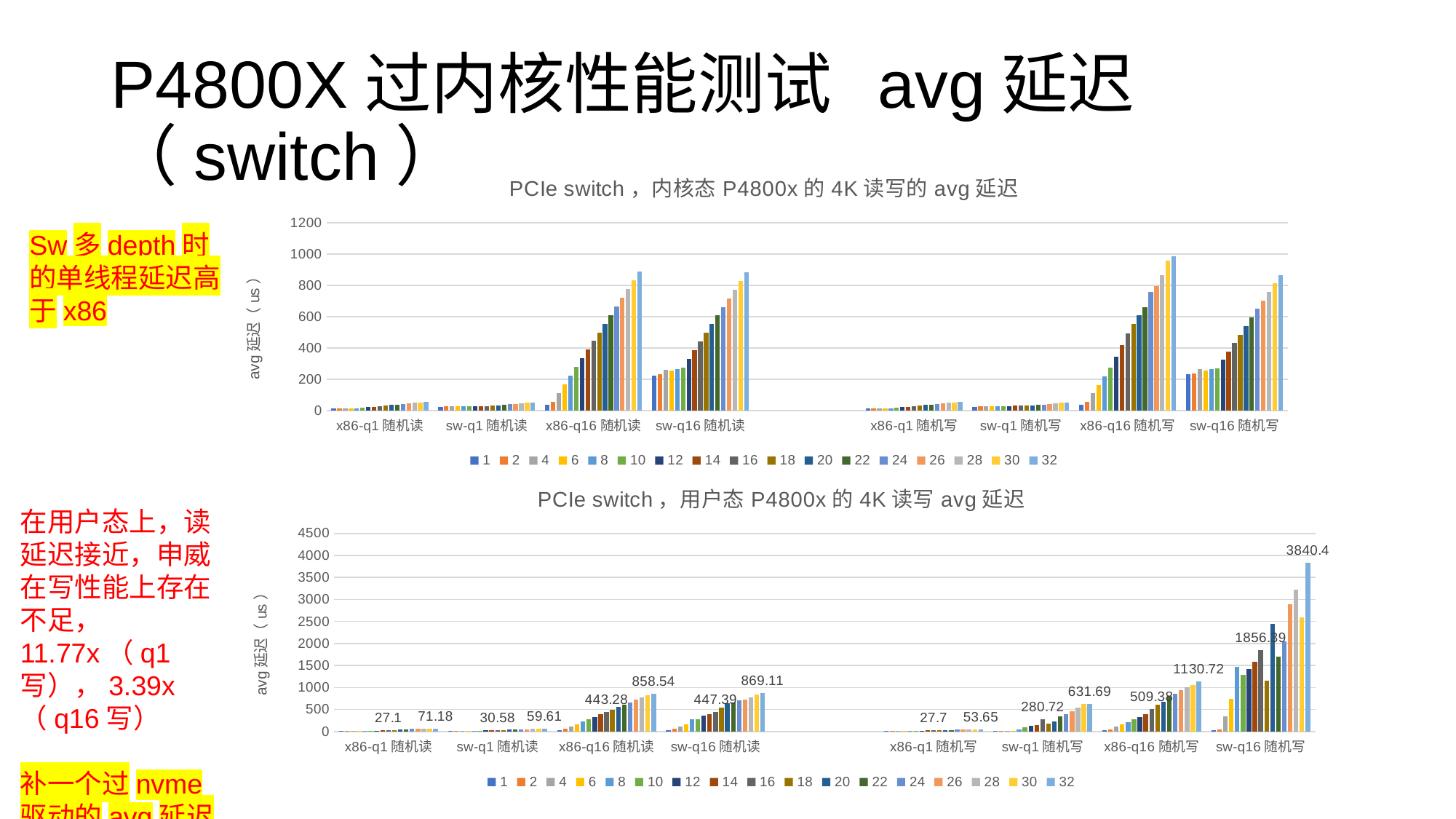

# P4800X过内核性能测试  avg延迟（switch）

### Chart: PCIe switch，内核态P4800x的4K读写的avg延迟

| Category | 1 | 2 | 4 | 6 | 8 | 10 | 12 | 14 | 16 | 18 | 20 | 22 | 24 | 26 | 28 | 30 | 32 |
|---|---|---|---|---|---|---|---|---|---|---|---|---|---|---|---|---|---|
| x86-q1随机读 | 10.55 | 10.81 | 11.07 | 11.53 | 13.45 | 16.77 | 20.48 | 23.96 | 27.55 | 30.92 | 34.45 | 38.13 | 41.32 | 44.73 | 48.41 | 51.67 | 55.12 |
| sw-q1随机读 | 23.48 | 25.57 | 24.76 | 26.76 | 27.16 | 26.81 | 26.17 | 27.92 | 27.9 | 28.98 | 31.01 | 34.84 | 38.38 | 41.84 | 45.28 | 48.74 | 52.19 |
| x86-q16随机读 | 34.41 | 55.13 | 110.61 | 166.06 | 221.52 | 276.99 | 332.46 | 387.91 | 443.38 | 498.82 | 554.28 | 609.72 | 665.19 | 720.6 | 776.05 | 831.43 | 886.91 |
| sw-q16随机读 | 223.6 | 230.58 | 260.25 | 252.99 | 262.17 | 273.27 | 329.18 | 384.85 | 440.27 | 495.71 | 551.06 | 606.43 | 661.89 | 717.29 | 772.75 | 828.05 | 883.5 |
|  | None | None | None | None | None | None | None | None | None | None | None | None | None | None | None | None | None |
| x86-q1随机写 | 11.42 | 11.62 | 12.79 | 13.66 | 14.76 | 16.75 | 20.05 | 23.79 | 27.35 | 30.45 | 34.07 | 37.84 | 41.17 | 44.1 | 48.07 | 52.12 | 55.61 |
| sw-q1随机写 | 23.18 | 24.98 | 26.78 | 26.79 | 27.0 | 27.86 | 28.78 | 29.91 | 30.52 | 31.54 | 32.22 | 34.24 | 37.29 | 40.93 | 44.12 | 47.7 | 51.14 |
| x86-q16随机写 | 35.88 | 54.49 | 108.93 | 163.08 | 217.21 | 271.47 | 341.12 | 417.48 | 490.47 | 550.47 | 607.84 | 660.44 | 758.41 | 795.44 | 865.61 | 955.86 | 985.29 |
| sw-q16随机写 | 229.43 | 234.85 | 263.84 | 256.31 | 265.27 | 268.19 | 322.73 | 377.28 | 432.07 | 483.25 | 540.38 | 594.21 | 648.9 | 703.09 | 757.13 | 811.54 | 866.3 |
Sw多depth时的单线程延迟高于x86

### Chart: PCIe switch，用户态P4800x的4K读写avg延迟

| Category | 1 | 2 | 4 | 6 | 8 | 10 | 12 | 14 | 16 | 18 | 20 | 22 | 24 | 26 | 28 | 30 | 32 |
|---|---|---|---|---|---|---|---|---|---|---|---|---|---|---|---|---|---|
| x86-q1随机读 | 8.25 | 8.33 | 9.58 | 11.07 | 13.54 | 16.81 | 20.2 | 23.58 | 27.1 | 32.94 | 40.34 | 47.61 | 55.53 | 59.27 | 64.32 | 71.13 | 71.18 |
| sw-q1随机读 | 8.31 | 8.42 | 8.72 | 10.51 | 13.83 | 17.98 | 21.66 | 25.41 | 30.58 | 34.56 | 38.81 | 40.94 | 48.05 | 51.29 | 55.97 | 58.63 | 59.61 |
| x86-q16随机读 | 27.71 | 55.42 | 110.85 | 166.27 | 221.7 | 277.11 | 332.5 | 387.9 | 443.28 | 498.66 | 554.04 | 609.41 | 664.8 | 720.13 | 775.52 | 830.83 | 858.54 |
| sw-q16随机读 | 27.64 | 55.29 | 110.76 | 167.03 | 273.54 | 278.76 | 357.55 | 391.5 | 447.39 | 548.32 | 649.12 | 655.68 | 712.27 | 720.84 | 780.76 | 837.05 | 869.11 |
|  | None | None | None | None | None | None | None | None | None | None | None | None | None | None | None | None | None |
| x86-q1随机写 | 7.2 | 7.29 | 7.8 | 10.28 | 13.68 | 17.31 | 20.78 | 24.24 | 27.7 | 31.16 | 34.62 | 38.08 | 41.54 | 45.0 | 48.46 | 51.92 | 53.65 |
| sw-q1随机写 | 9.53 | 9.65 | 11.03 | 18.05 | 51.63 | 90.75 | 121.21 | 137.7 | 280.72 | 184.74 | 225.15 | 339.54 | 397.4 | 451.45 | 548.33 | 629.9 | 631.69 |
| x86-q16随机写 | 27.28 | 54.36 | 108.7 | 163.07 | 215.8 | 269.59 | 323.64 | 386.12 | 509.38 | 606.59 | 673.14 | 802.71 | 862.55 | 934.02 | 1012.98 | 1053.47 | 1130.72 |
| sw-q16随机写 | 27.49 | 53.82 | 350.73 | 733.46 | 1468.38 | 1292.22 | 1426.86 | 1584.6 | 1856.39 | 1151.61 | 2442.61 | 1700.04 | 2048.07 | 2897.26 | 3217.56 | 2592.88 | 3840.4 |
在用户态上，读延迟接近，申威在写性能上存在不足，
11.77x（q1写），3.39x（q16写）

补一个过nvme驱动的avg延迟图